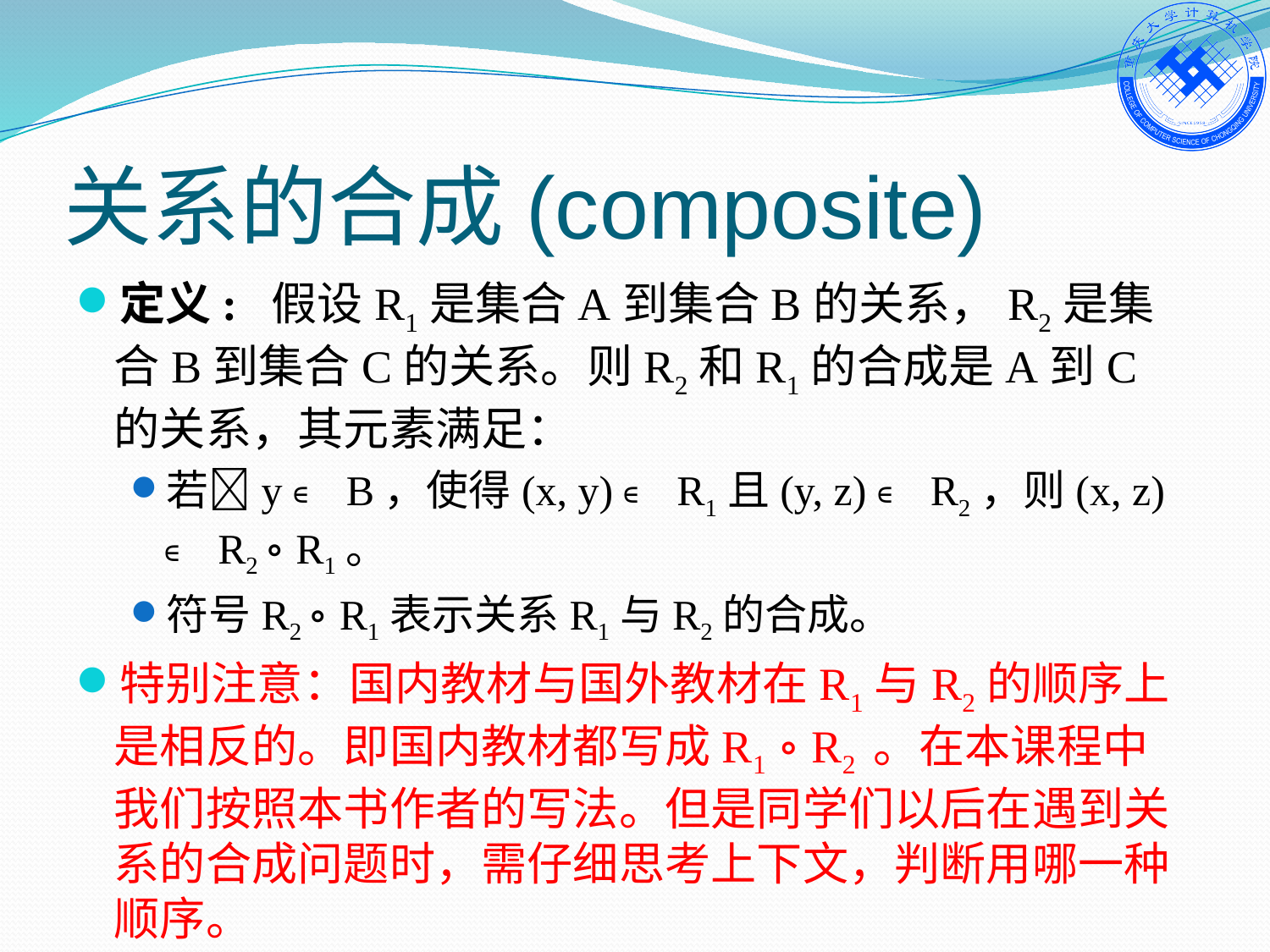

# 关系的合成(composite)
定义:  假设R1是集合A到集合B的关系，R2是集合B到集合C的关系。则R2和R1的合成是A到C的关系，其元素满足：
若∃y ∊ B，使得(x, y) ∊ R1且(y, z) ∊ R2，则(x, z) ∊ R2 ∘ R1。
符号R2 ∘ R1表示关系R1与R2的合成。
特别注意：国内教材与国外教材在R1与R2的顺序上是相反的。即国内教材都写成R1 ∘ R2 。在本课程中我们按照本书作者的写法。但是同学们以后在遇到关系的合成问题时，需仔细思考上下文，判断用哪一种顺序。